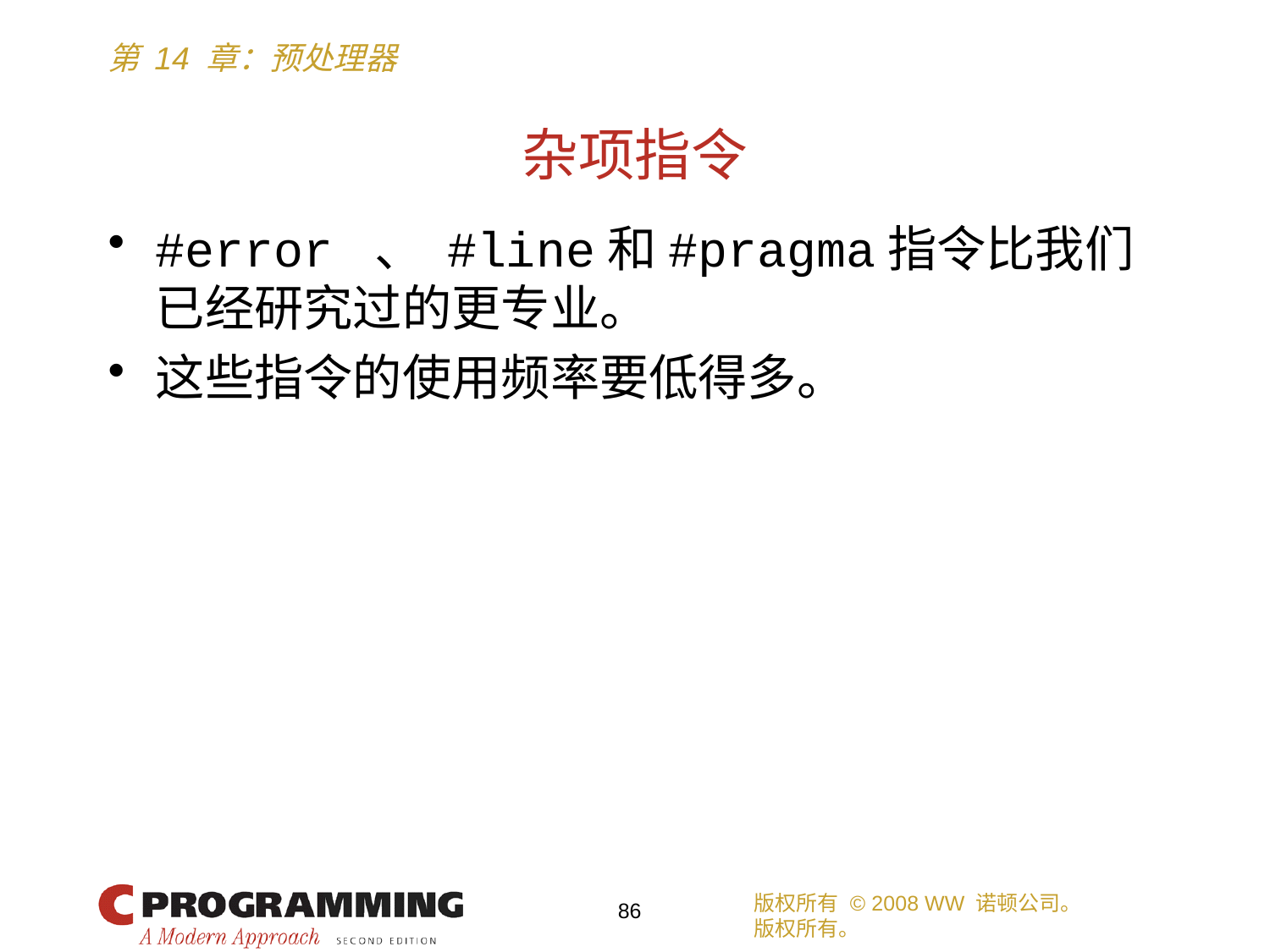

# 杂项指令
#error 、 #line和#pragma指令比我们已经研究过的更专业。
这些指令的使用频率要低得多。
版权所有 © 2008 WW 诺顿公司。
版权所有。
86